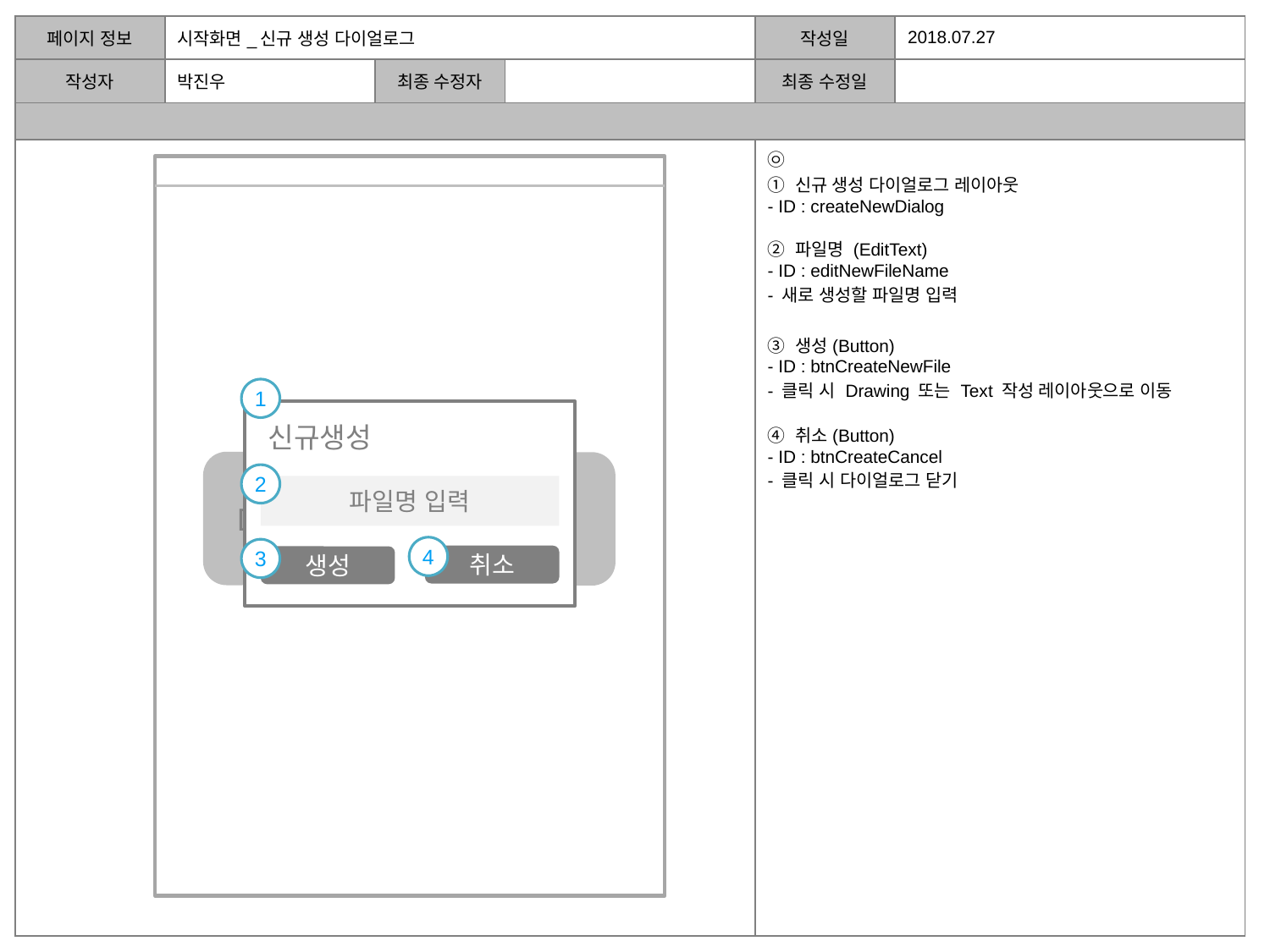

| 페이지 정보 | 시작화면\_신규 생성 다이얼로그 |  |  | 작성일 | 2018.07.27 |
| --- | --- | --- | --- | --- | --- |
| 작성자 | 박진우 | 최종 수정자 |  | 최종 수정일 |  |
|  |  |  |  |  |  |
|  |  |  |  | ㉧ ① 신규 생성 다이얼로그 레이아웃 - ID : createNewDialog ② 파일명 (EditText) - ID : editNewFileName - 새로 생성할 파일명 입력 ③ 생성(Button) - ID : btnCreateNewFile - 클릭 시 Drawing 또는 Text 작성 레이아웃으로 이동 ④ 취소(Button) - ID : btnCreateCancel - 클릭 시 다이얼로그 닫기 |  |

1

신규생성
Drawing
Text
2
파일명 입력
4
3
취소
생성